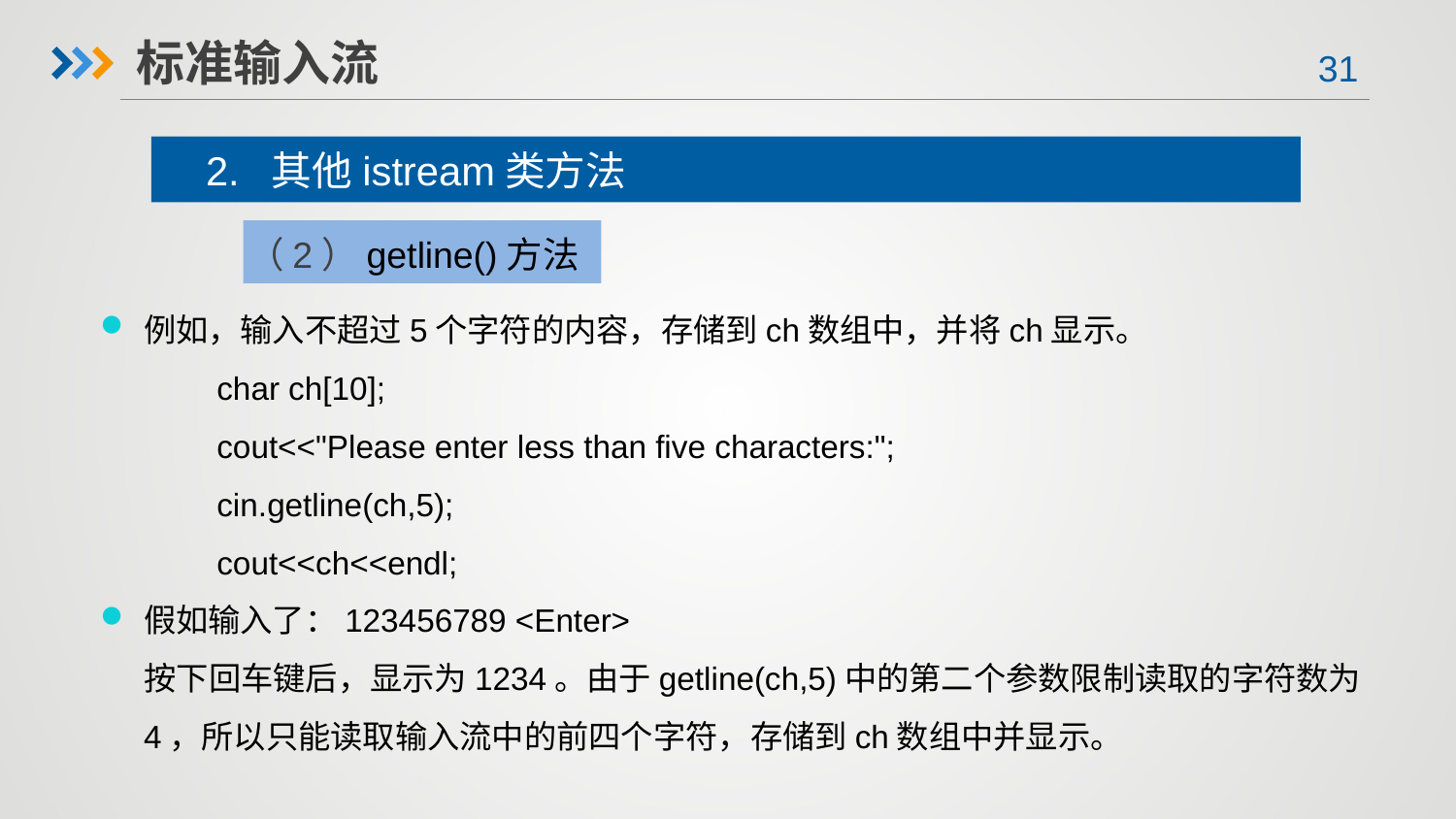

标准输入流

2.  其他istream类方法

（2）getline()方法
例如，输入不超过5个字符的内容，存储到ch数组中，并将ch显示。
char ch[10];
cout<<"Please enter less than five characters:";
cin.getline(ch,5);
cout<<ch<<endl;
假如输入了：123456789 <Enter>
     按下回车键后，显示为1234。由于getline(ch,5)中的第二个参数限制读取的字符数为4，所以只能读取输入流中的前四个字符，存储到ch数组中并显示。